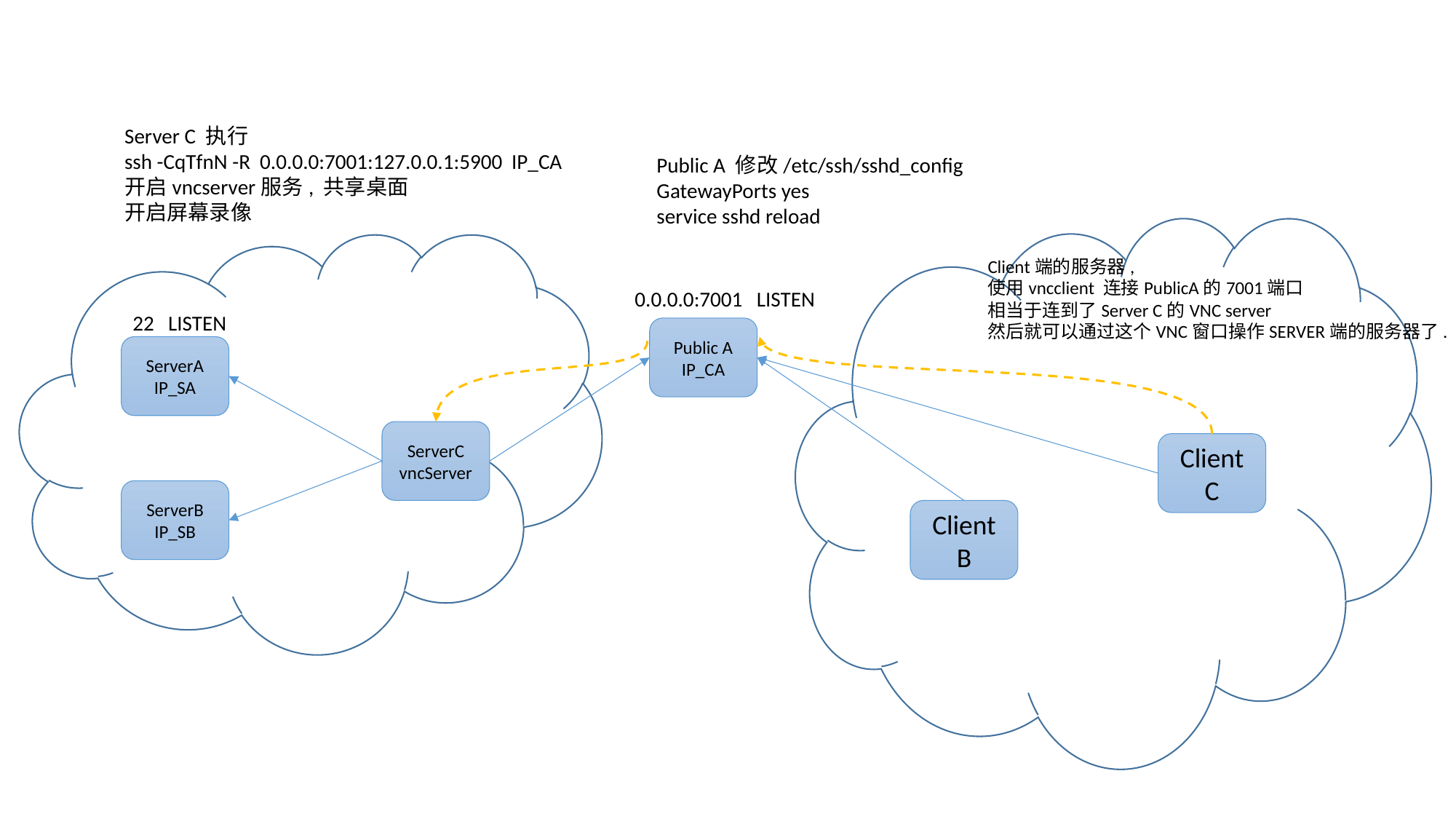

Server C 执行
ssh -CqTfnN -R  0.0.0.0:7001:127.0.0.1:5900  IP_CA
开启vncserver服务, 共享桌面
开启屏幕录像
Public A 修改/etc/ssh/sshd_config
GatewayPorts yes
service sshd reload

Client端的服务器,
使用vncclient 连接PublicA的7001端口
相当于连到了Server C的VNC server
然后就可以通过这个VNC窗口操作SERVER端的服务器了.
0.0.0.0:7001   LISTEN
22   LISTEN
Public A
IP_CA
ServerA
IP_SA
ServerC
vncServer
Client C
ServerB
IP_SB
Client B